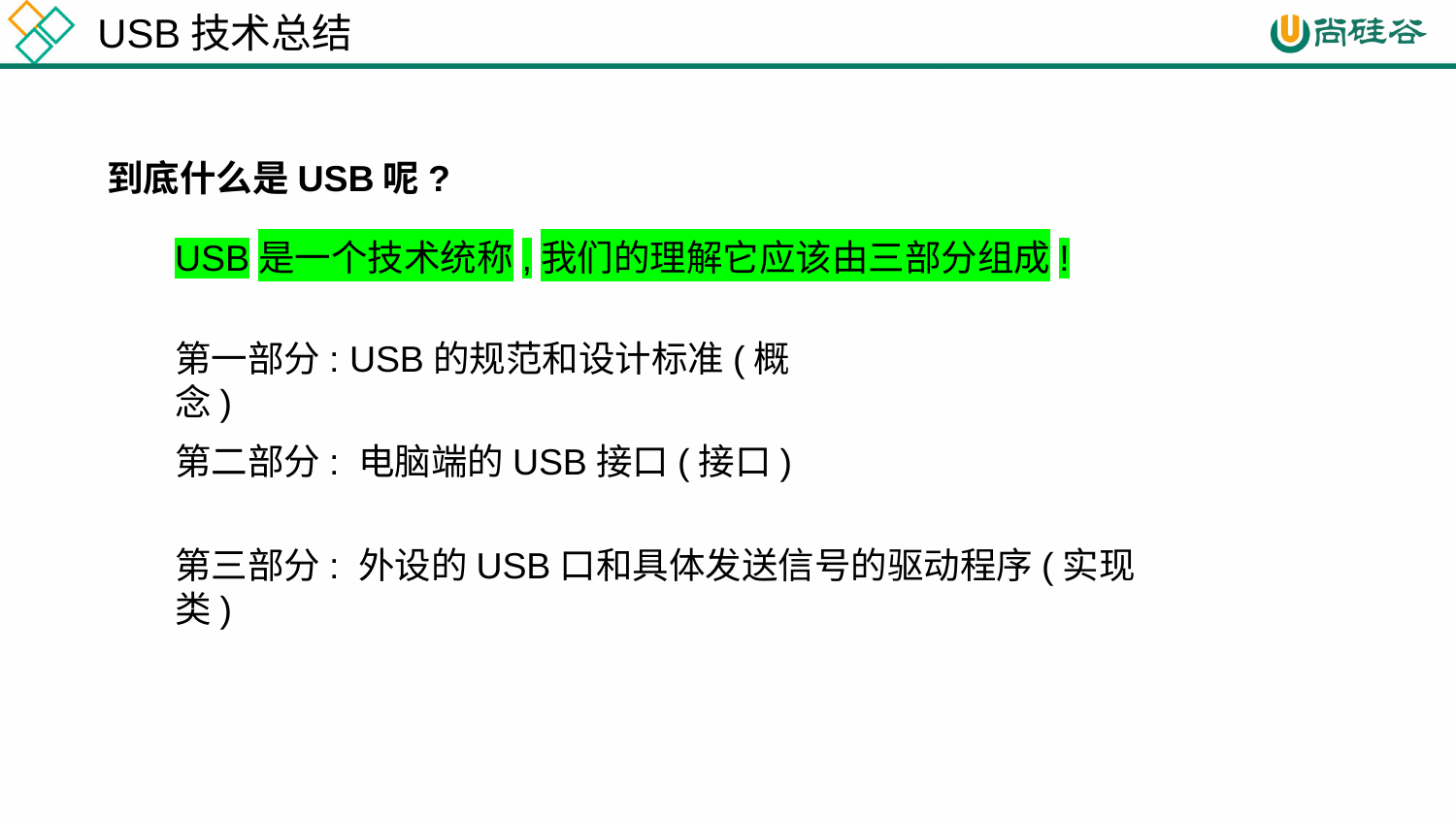

USB技术总结
到底什么是USB呢?
USB是一个技术统称,我们的理解它应该由三部分组成!
第一部分: USB的规范和设计标准(概念)
第二部分: 电脑端的USB接口(接口)
第三部分: 外设的USB口和具体发送信号的驱动程序(实现类)